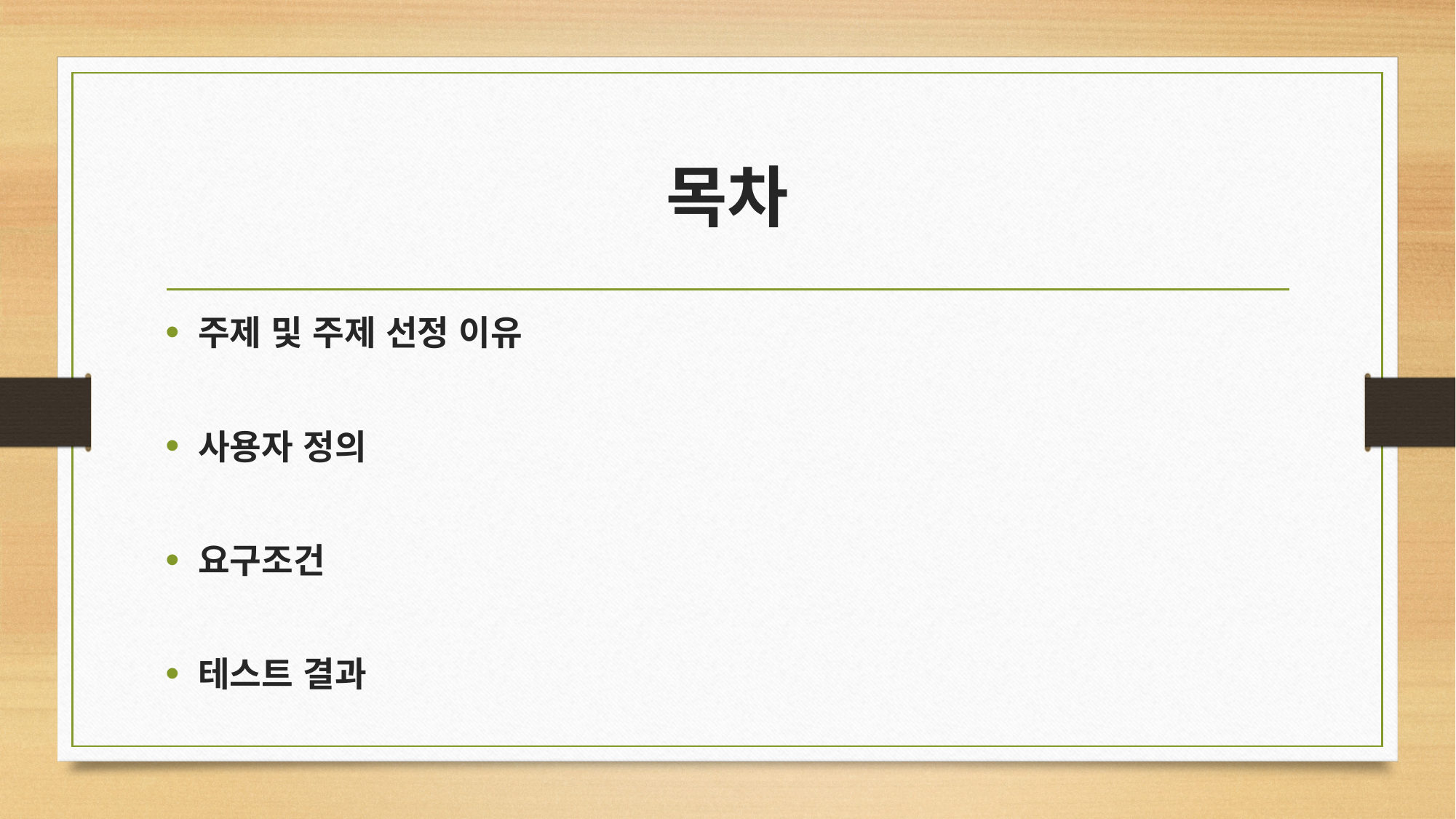

# 목차
주제 및 주제 선정 이유

사용자 정의

요구조건

테스트 결과